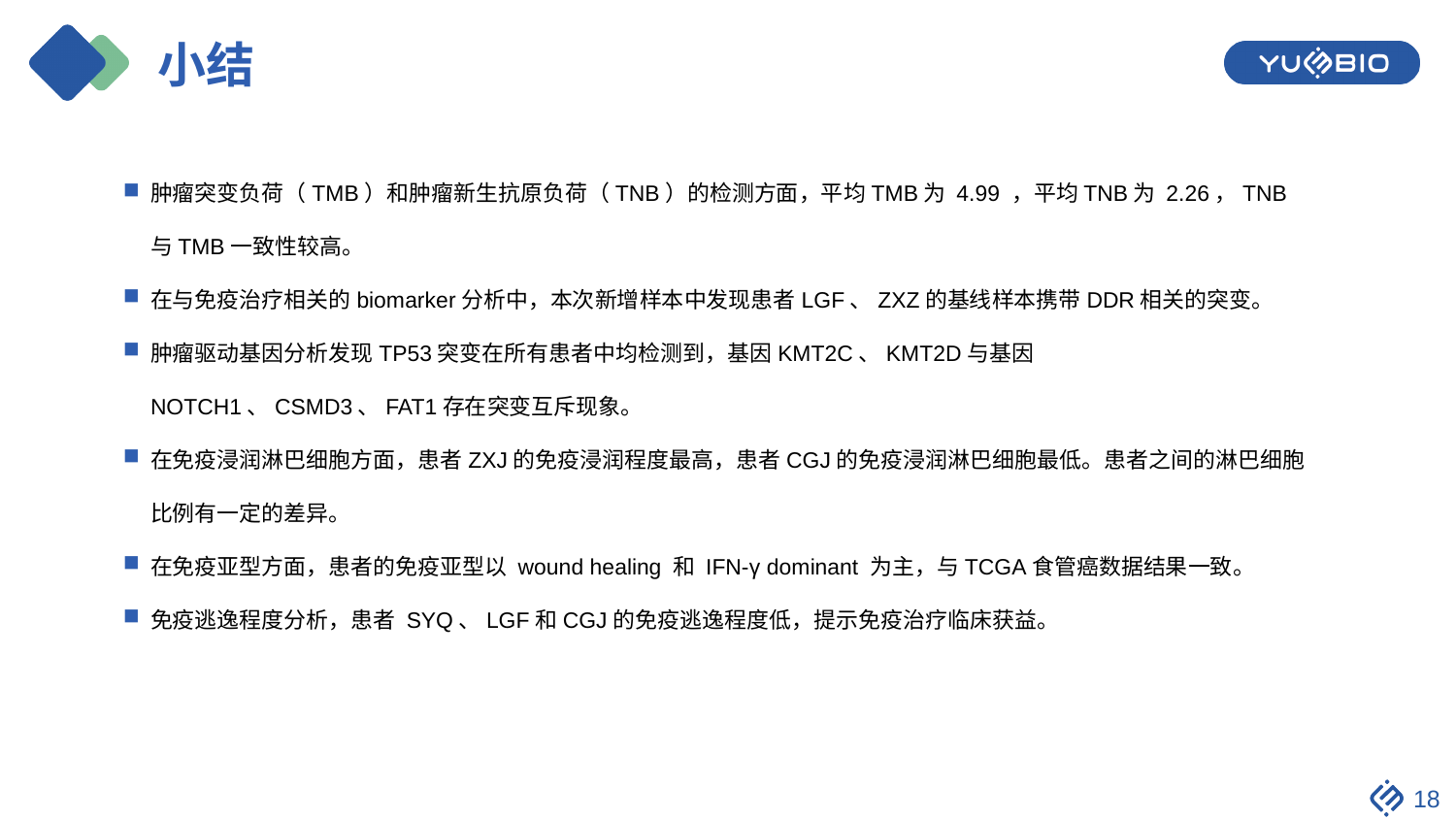

# 小结
肿瘤突变负荷（TMB）和肿瘤新生抗原负荷（TNB）的检测方面，平均TMB为 4.99 ，平均TNB为 2.26，TNB与TMB一致性较高。
在与免疫治疗相关的biomarker分析中，本次新增样本中发现患者LGF、ZXZ的基线样本携带DDR相关的突变。
肿瘤驱动基因分析发现TP53突变在所有患者中均检测到，基因KMT2C、KMT2D与基因NOTCH1、CSMD3、FAT1存在突变互斥现象。
在免疫浸润淋巴细胞方面，患者ZXJ的免疫浸润程度最高，患者CGJ的免疫浸润淋巴细胞最低。患者之间的淋巴细胞比例有一定的差异。
在免疫亚型方面，患者的免疫亚型以 wound healing 和 IFN-γ dominant 为主，与TCGA食管癌数据结果一致。
免疫逃逸程度分析，患者 SYQ、LGF和CGJ的免疫逃逸程度低，提示免疫治疗临床获益。